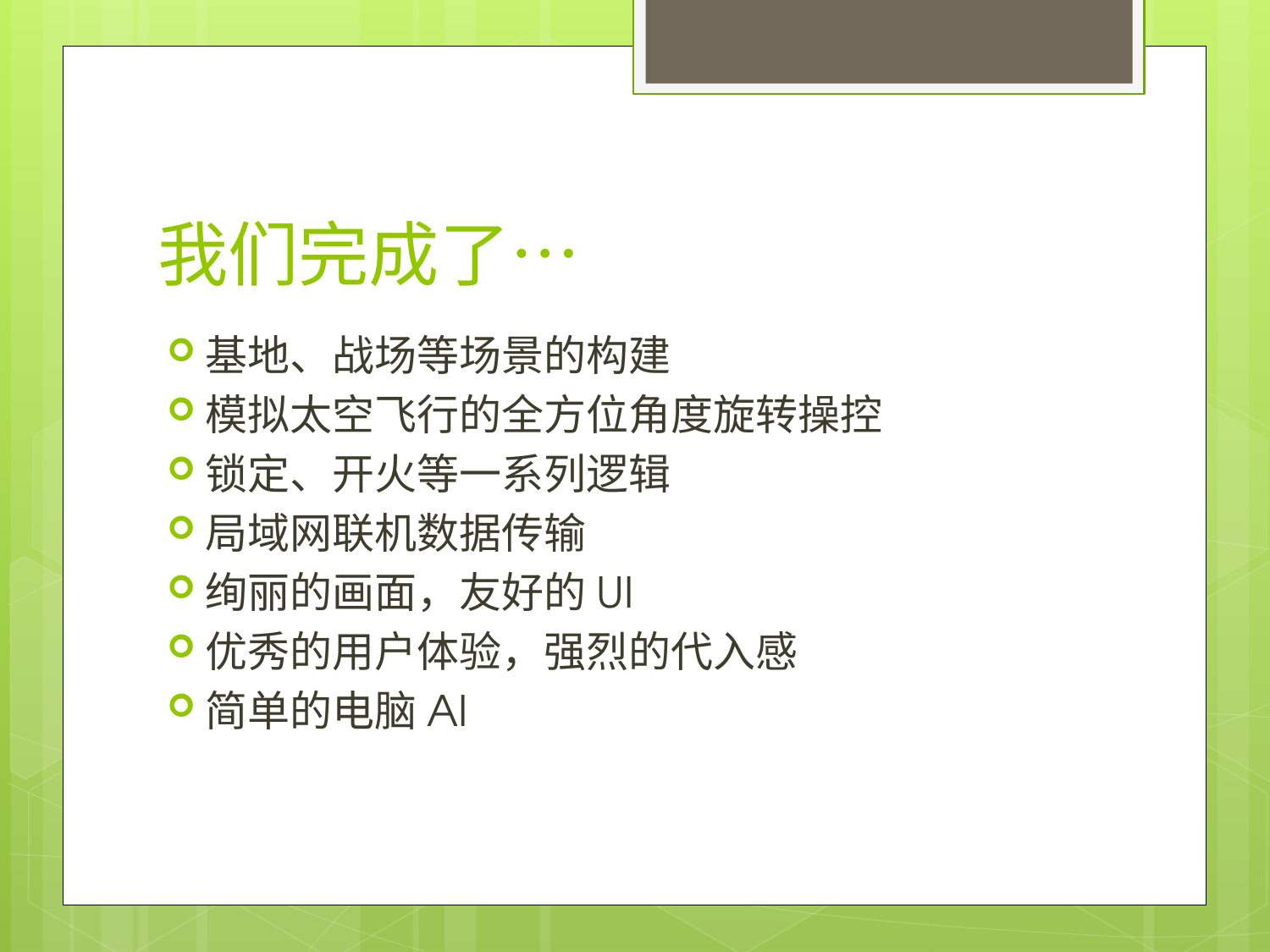

# 我们完成了…
基地、战场等场景的构建
模拟太空飞行的全方位角度旋转操控
锁定、开火等一系列逻辑
局域网联机数据传输
绚丽的画面，友好的UI
优秀的用户体验，强烈的代入感
简单的电脑AI